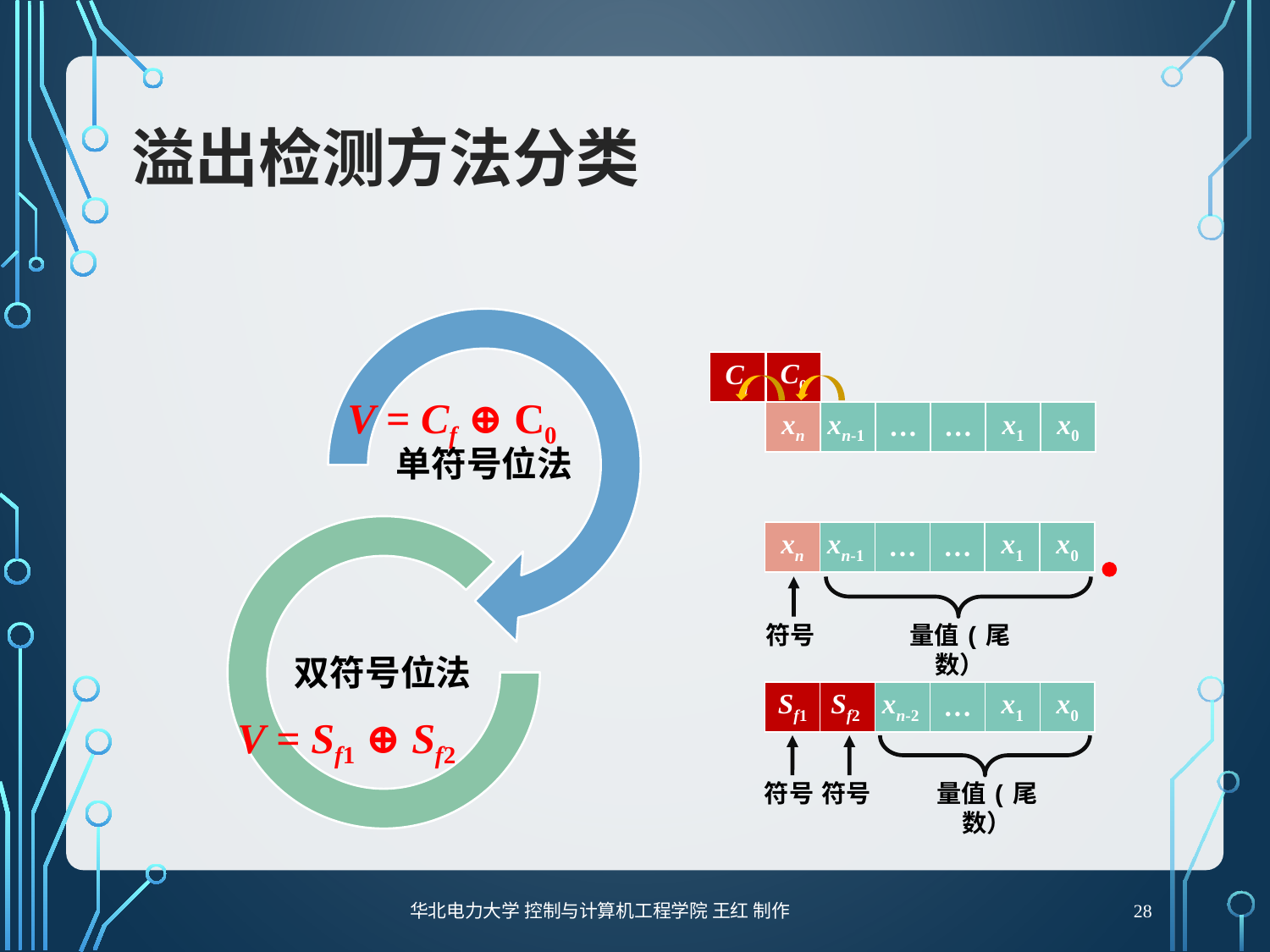

# 溢出检测方法分类
单符号位法
双符号位法
| C0 |
| --- |
| Cf |
| --- |
V = Cf ⊕ C0

| xn | xn-1 | … | … | x1 | x0 |
| --- | --- | --- | --- | --- | --- |
| xn | xn-1 | … | … | x1 | x0 |
| --- | --- | --- | --- | --- | --- |

符号

量值(尾数）
V = Sf1 ⊕ Sf2
| Sf1 | Sf2 |
| --- | --- |
| xn-2 | … | x1 | x0 |
| --- | --- | --- | --- |

符号

符号

量值(尾数）
28
华北电力大学 控制与计算机工程学院 王红 制作